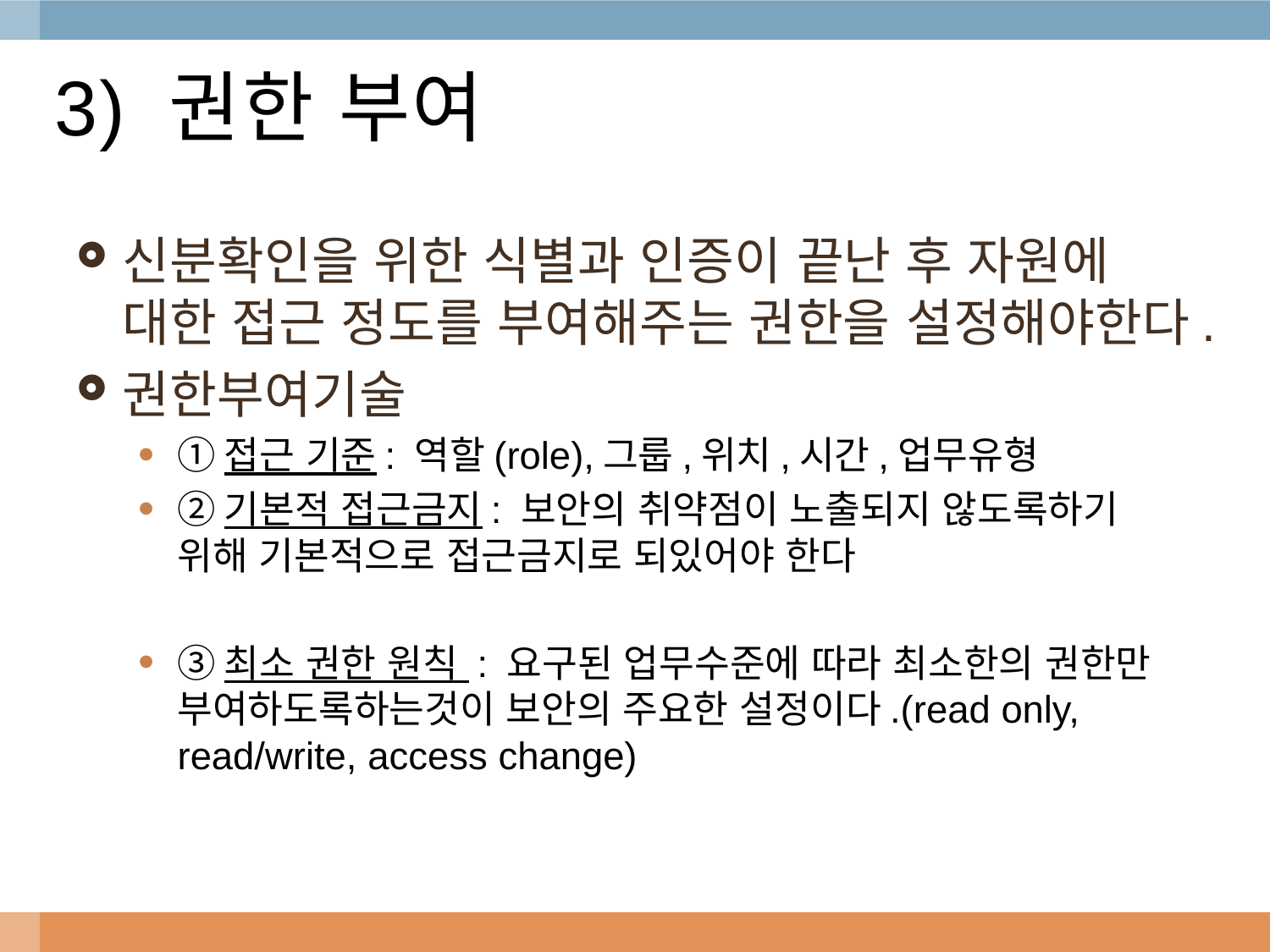

# 3) 권한 부여
신분확인을 위한 식별과 인증이 끝난 후 자원에 대한 접근 정도를 부여해주는 권한을 설정해야한다.
권한부여기술
①접근 기준: 역할(role),그룹,위치,시간,업무유형
②기본적 접근금지: 보안의 취약점이 노출되지 않도록하기 위해 기본적으로 접근금지로 되있어야 한다

③최소 권한 원칙 : 요구된 업무수준에 따라 최소한의 권한만 부여하도록하는것이 보안의 주요한 설정이다.(read only, read/write, access change)